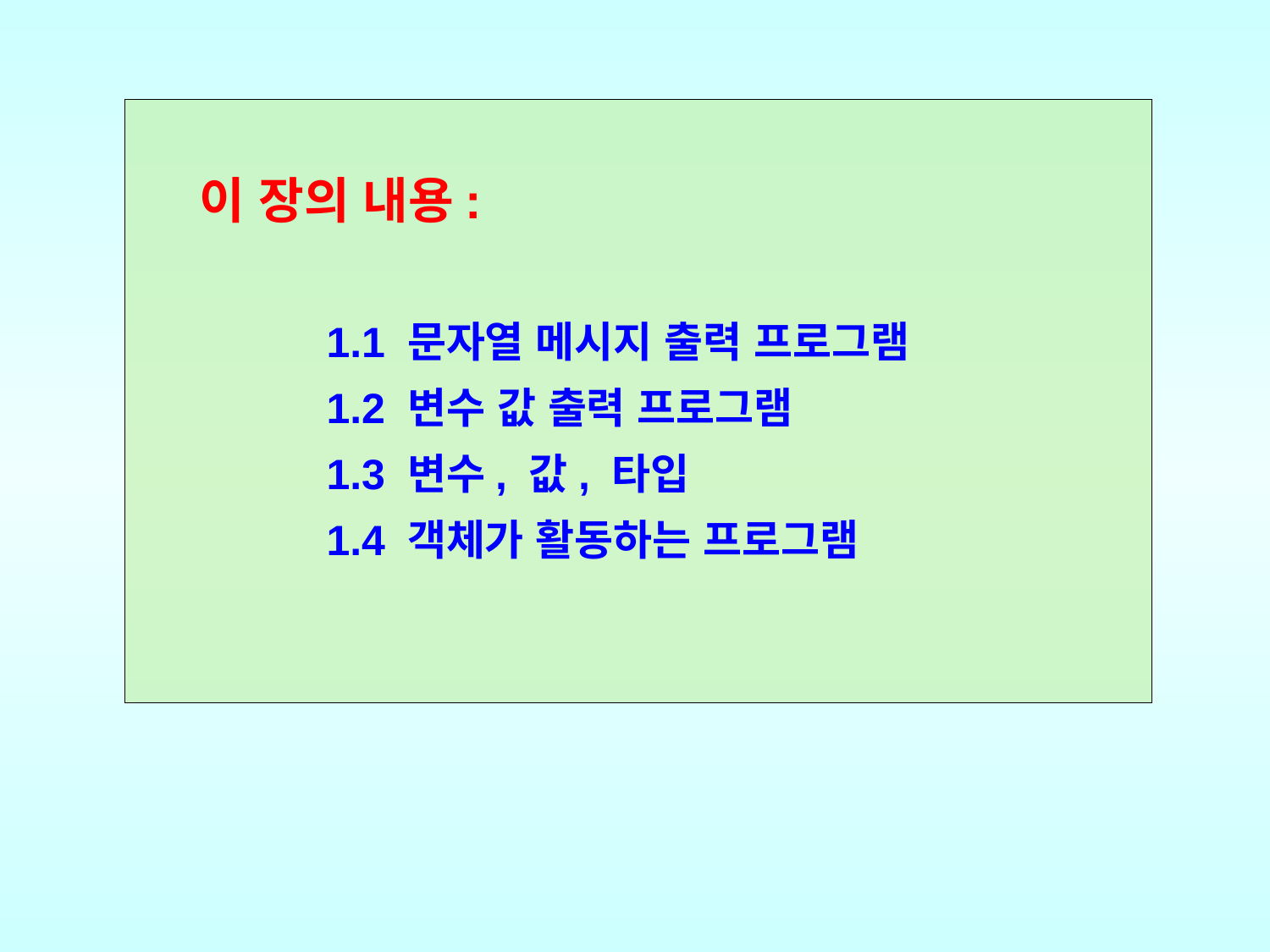

이 장의 내용:

1.1 문자열 메시지 출력 프로그램
1.2 변수 값 출력 프로그램
1.3 변수, 값, 타입
1.4 객체가 활동하는 프로그램